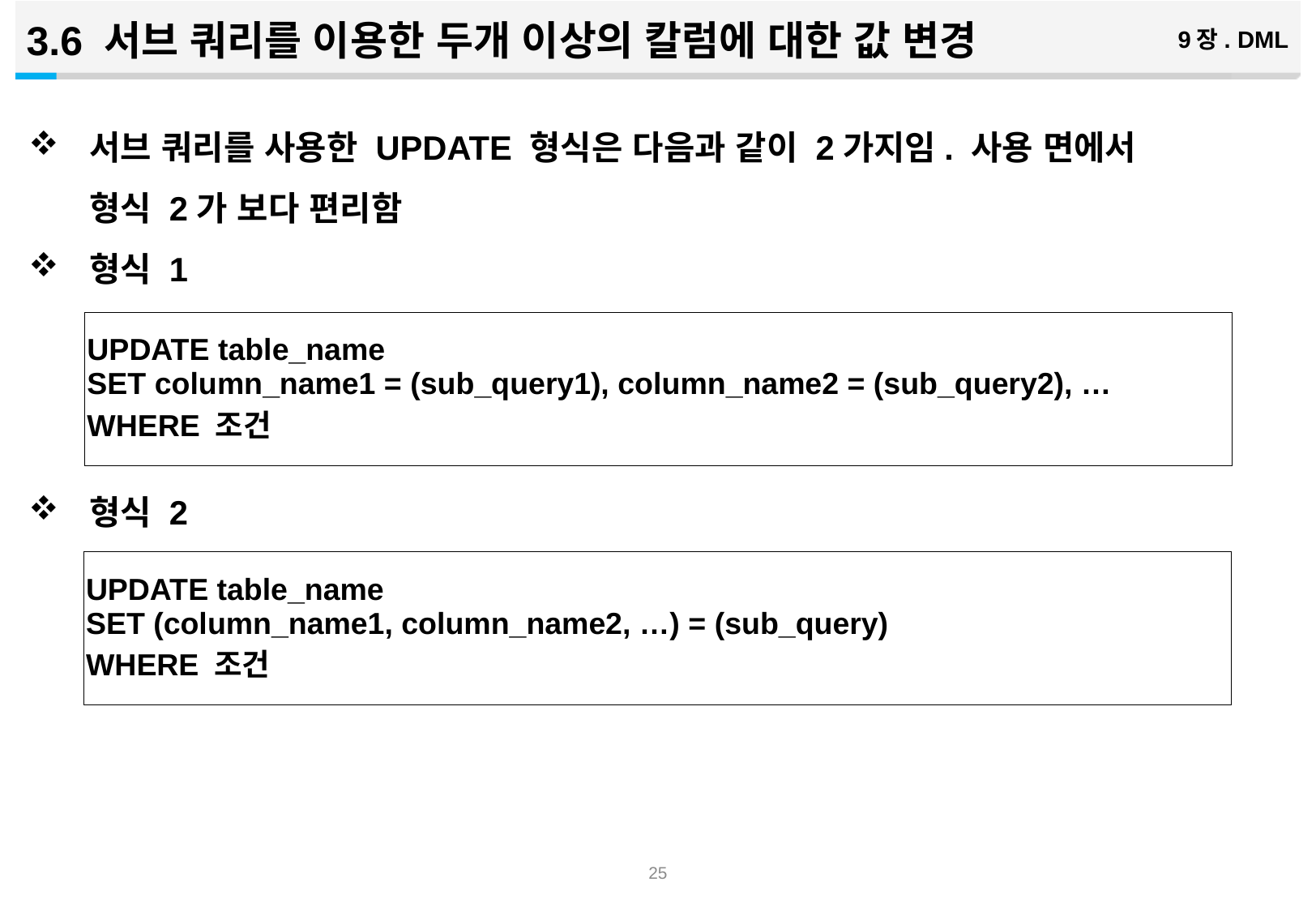

3.6 서브 쿼리를 이용한 두개 이상의 칼럼에 대한 값 변경
9장. DML
서브 쿼리를 사용한 UPDATE 형식은 다음과 같이 2가지임. 사용 면에서              형식 2가 보다 편리함
형식 1

형식 2
| UPDATE table\_name SET column\_name1 = (sub\_query1), column\_name2 = (sub\_query2), … WHERE 조건 |
| --- |
| UPDATE table\_name SET (column\_name1, column\_name2, …) = (sub\_query) WHERE 조건 |
| --- |
25